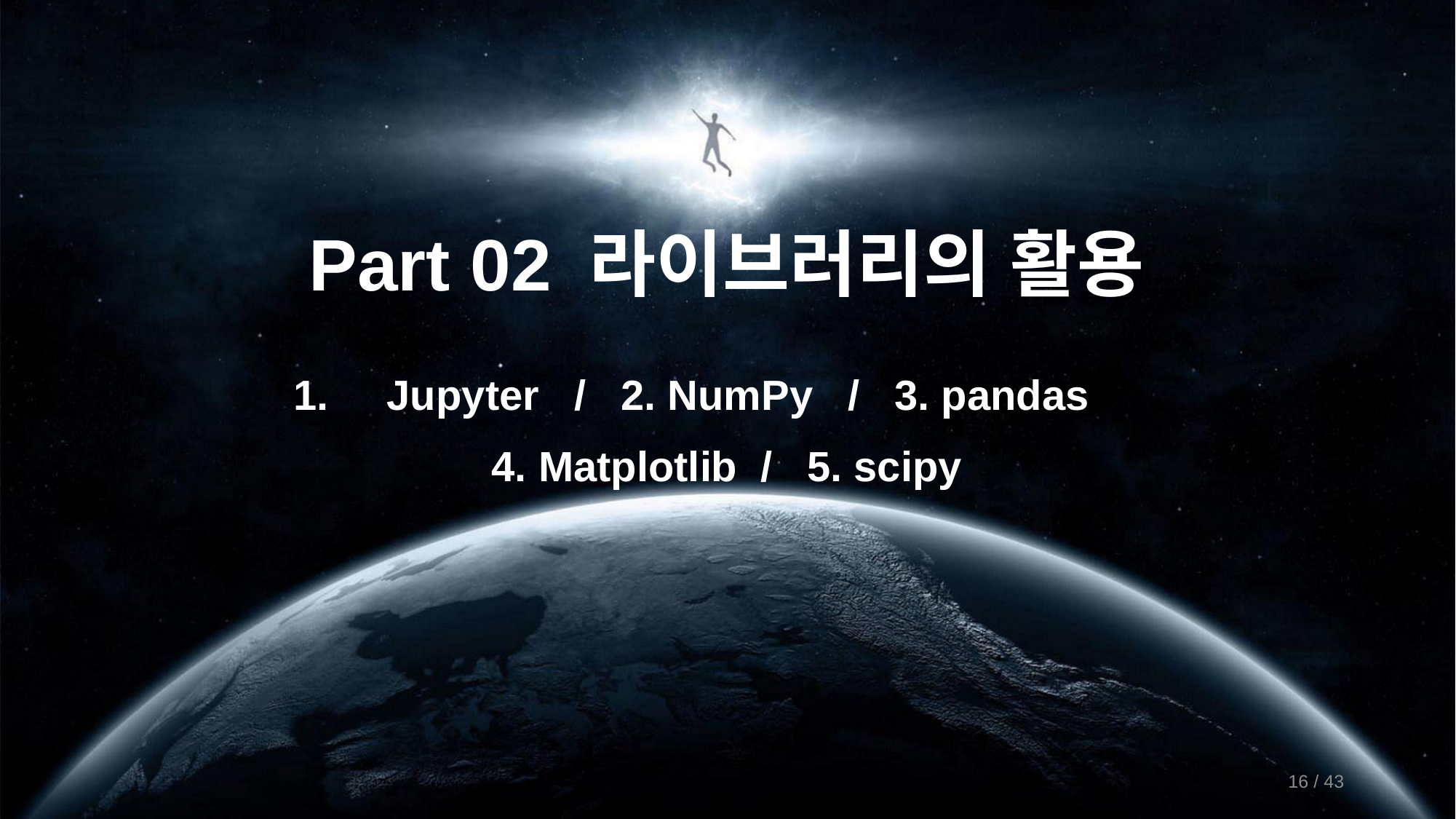

# Part 02 라이브러리의 활용
Jupyter   /   2. NumPy   /   3. pandas
4. Matplotlib  /   5. scipy

16 / 43